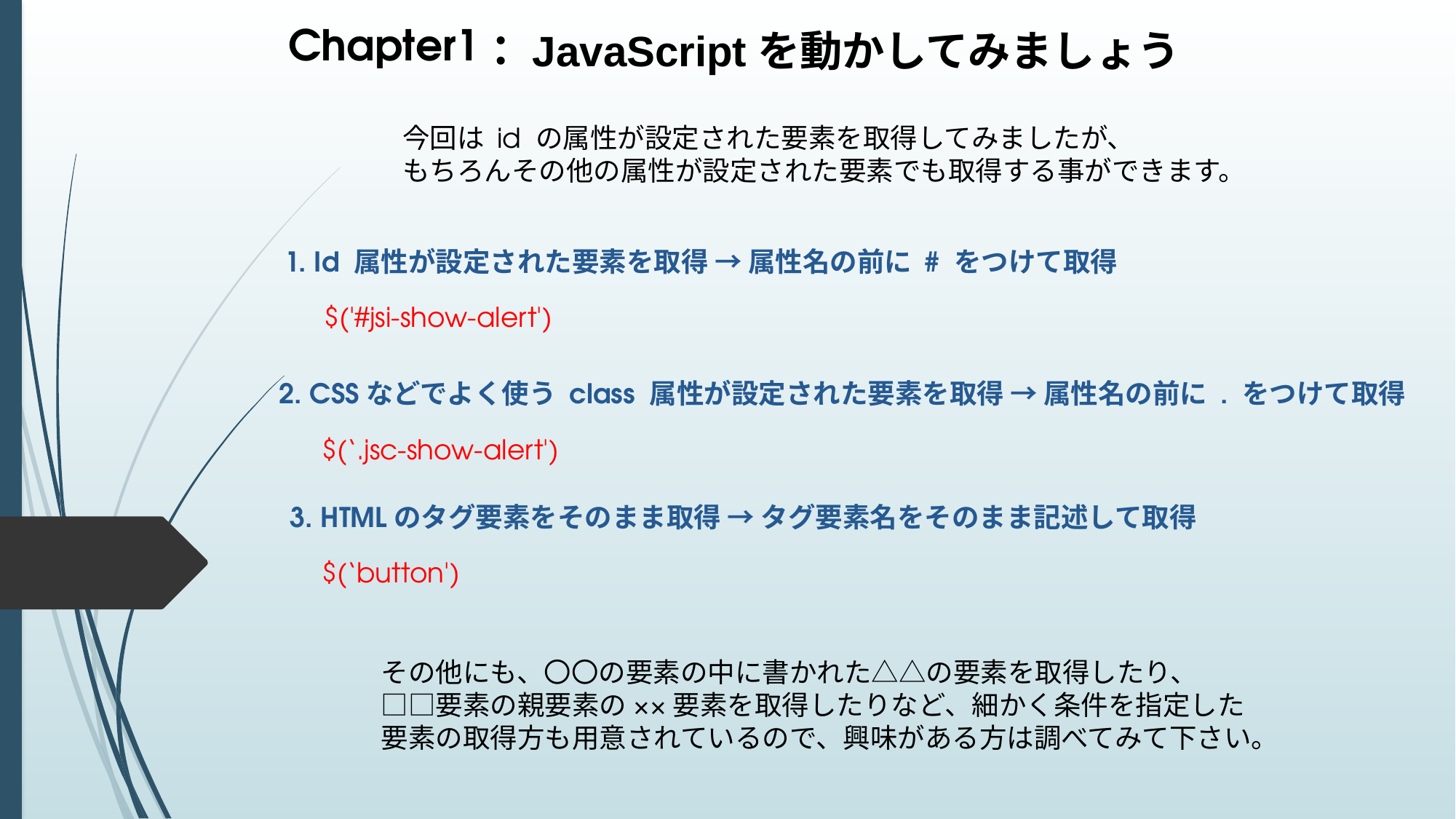

Chapter1
：JavaScriptを動かしてみましょう
今回は id の属性が設定された要素を取得してみましたが、
もちろんその他の属性が設定された要素でも取得する事ができます。
1. Id 属性が設定された要素を取得 → 属性名の前に # をつけて取得
 $('#jsi-show-alert')
2. CSSなどでよく使う class 属性が設定された要素を取得 → 属性名の前に . をつけて取得
 $(‘.jsc-show-alert')
3. HTMLのタグ要素をそのまま取得 → タグ要素名をそのまま記述して取得
 $(‘button')
その他にも、〇〇の要素の中に書かれた△△の要素を取得したり、
□□要素の親要素の××要素を取得したりなど、細かく条件を指定した
要素の取得方も用意されているので、興味がある方は調べてみて下さい。